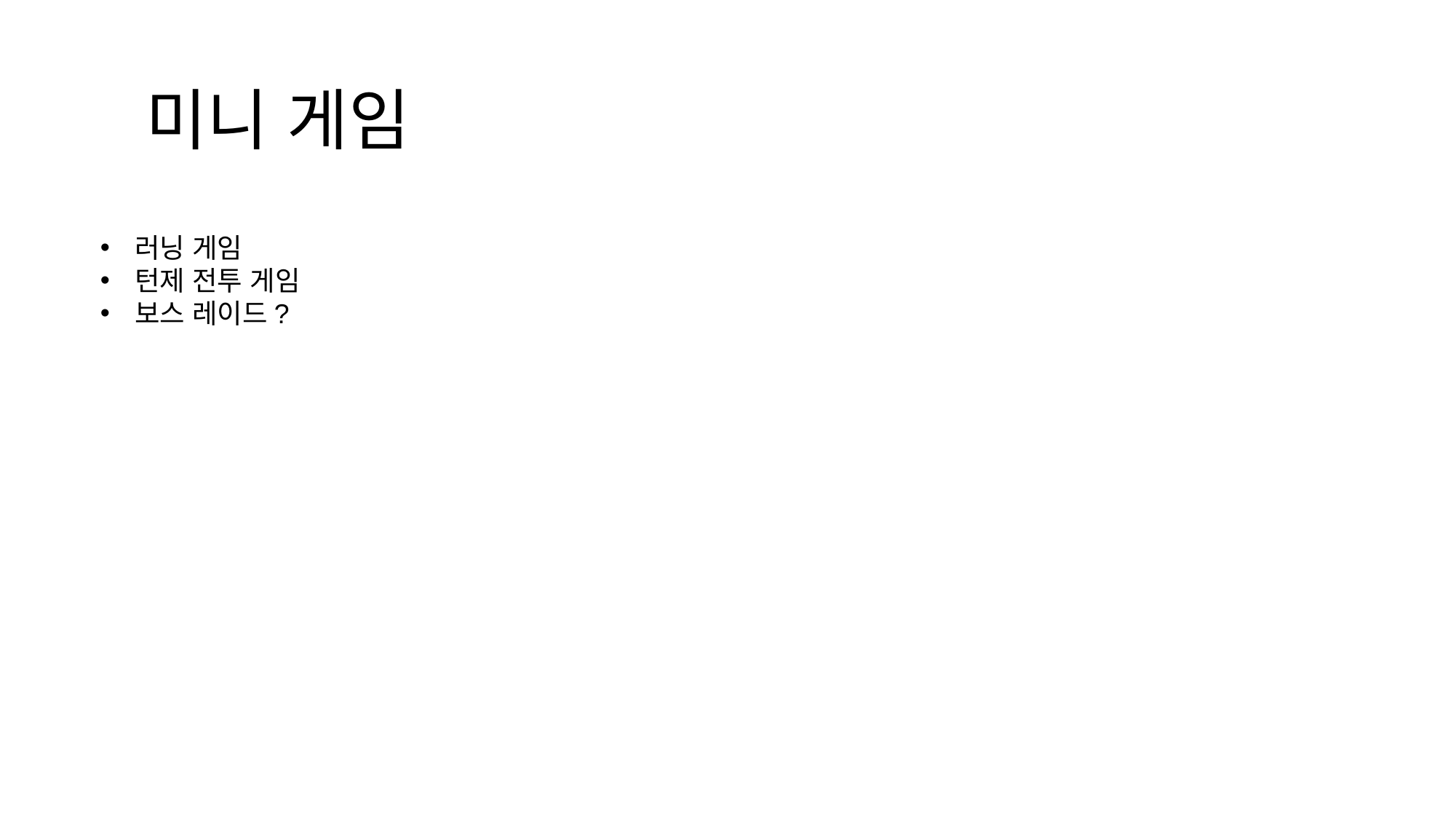

# 미니 게임
러닝 게임
턴제 전투 게임
보스 레이드?